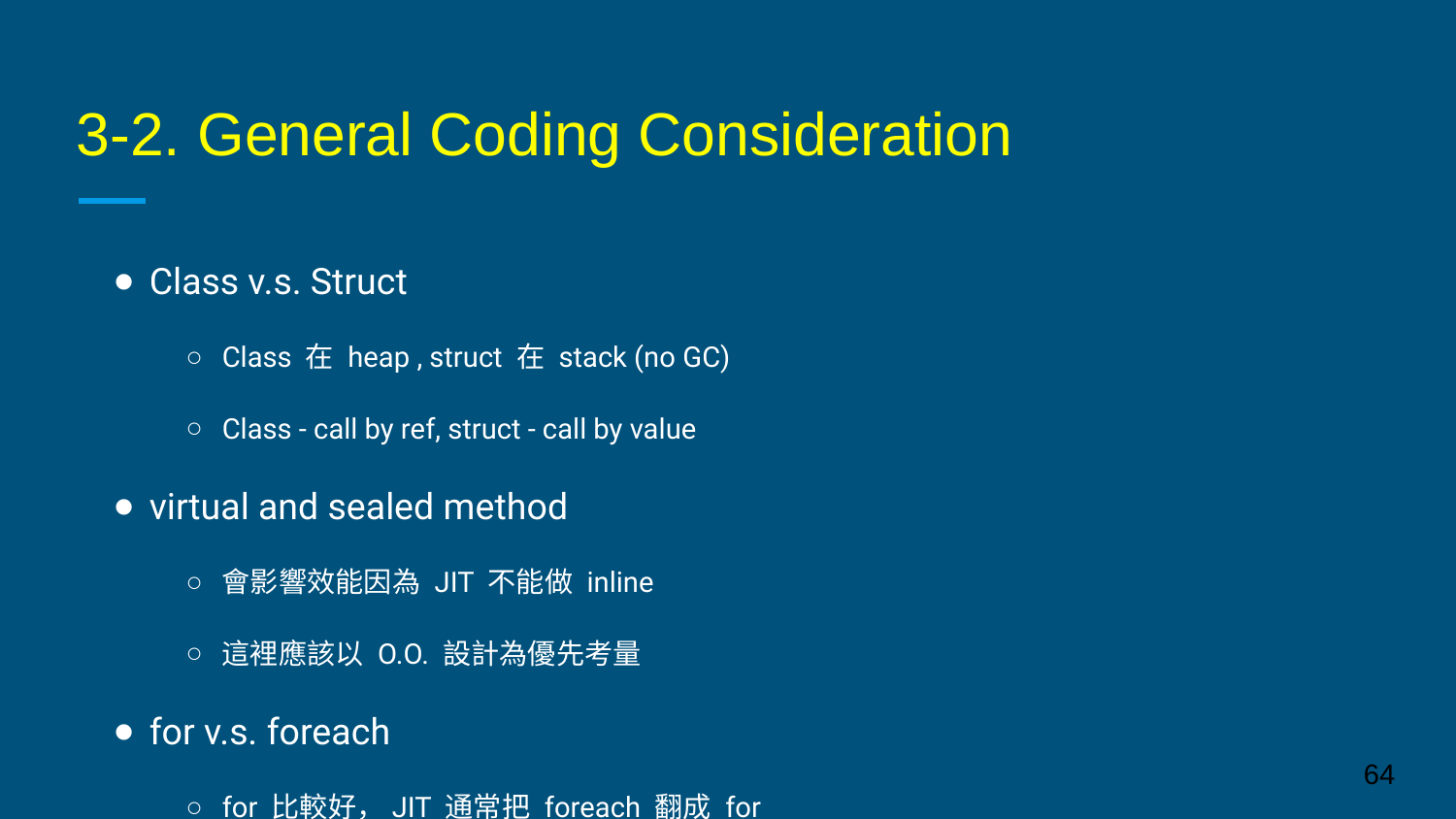

# 3-2. General Coding Consideration
Class v.s. Struct
Class 在 heap , struct 在 stack (no GC)
Class - call by ref, struct - call by value
virtual and sealed method
會影響效能因為 JIT 不能做 inline
這裡應該以 O.O. 設計為優先考量
for v.s. foreach
for 比較好，JIT 通常把 foreach 翻成 for
Avoid boxing/casting, 用 as 比較好些
若非必要，別用 dynamic
64